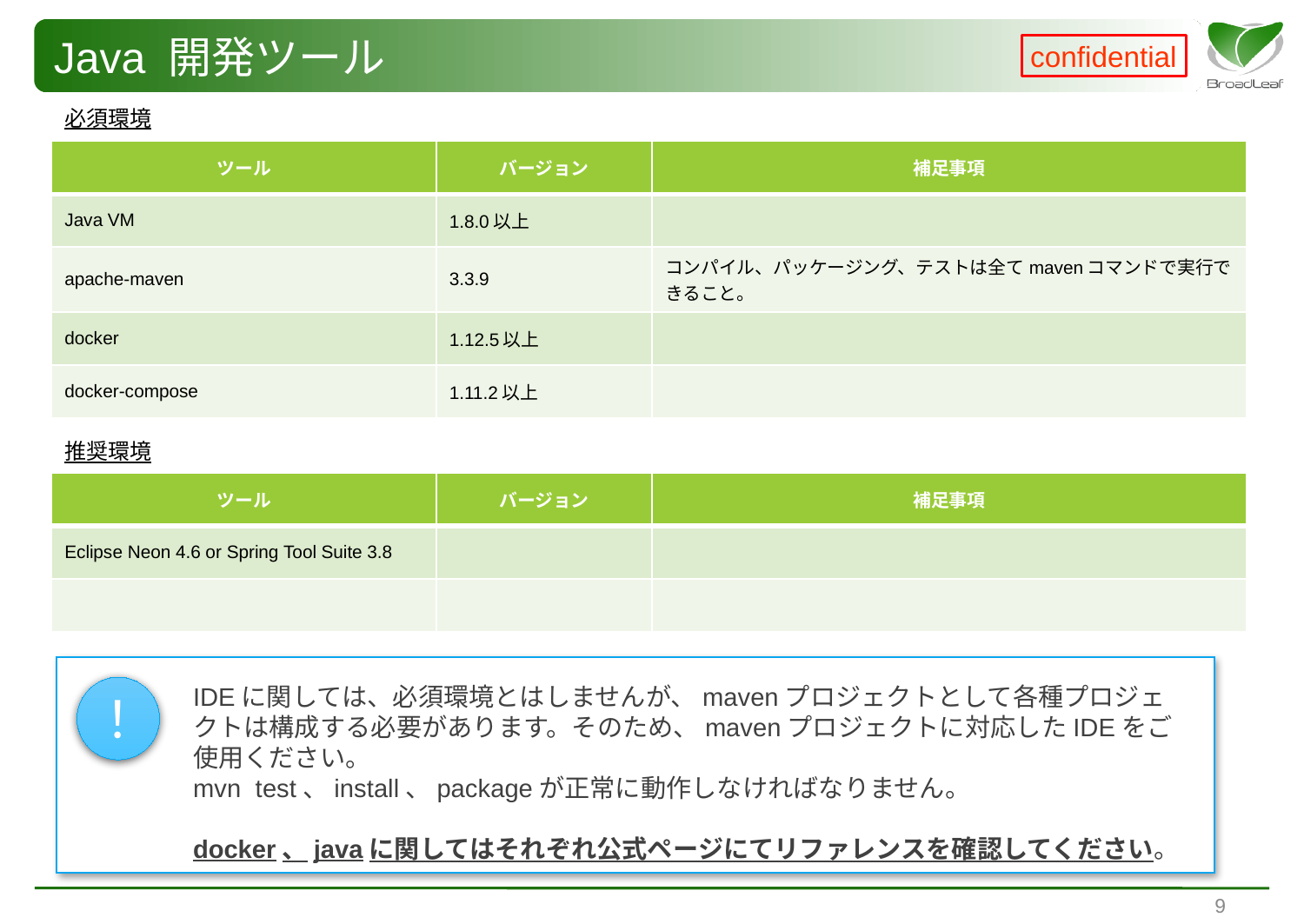

# Java 開発ツール
必須環境
| ツール | バージョン | 補足事項 |
| --- | --- | --- |
| Java VM | 1.8.0以上 |  |
| apache-maven | 3.3.9 | コンパイル、パッケージング、テストは全てmavenコマンドで実行できること。 |
| docker | 1.12.5以上 |  |
| docker-compose | 1.11.2以上 |  |
推奨環境
| ツール | バージョン | 補足事項 |
| --- | --- | --- |
| Eclipse Neon 4.6 or Spring Tool Suite 3.8 |  |  |
|  |  |  |

IDEに関しては、必須環境とはしませんが、mavenプロジェクトとして各種プロジェクトは構成する必要があります。そのため、mavenプロジェクトに対応したIDEをご使用ください。
mvn  test、install、packageが正常に動作しなければなりません。

docker、javaに関してはそれぞれ公式ページにてリファレンスを確認してください。
！
9